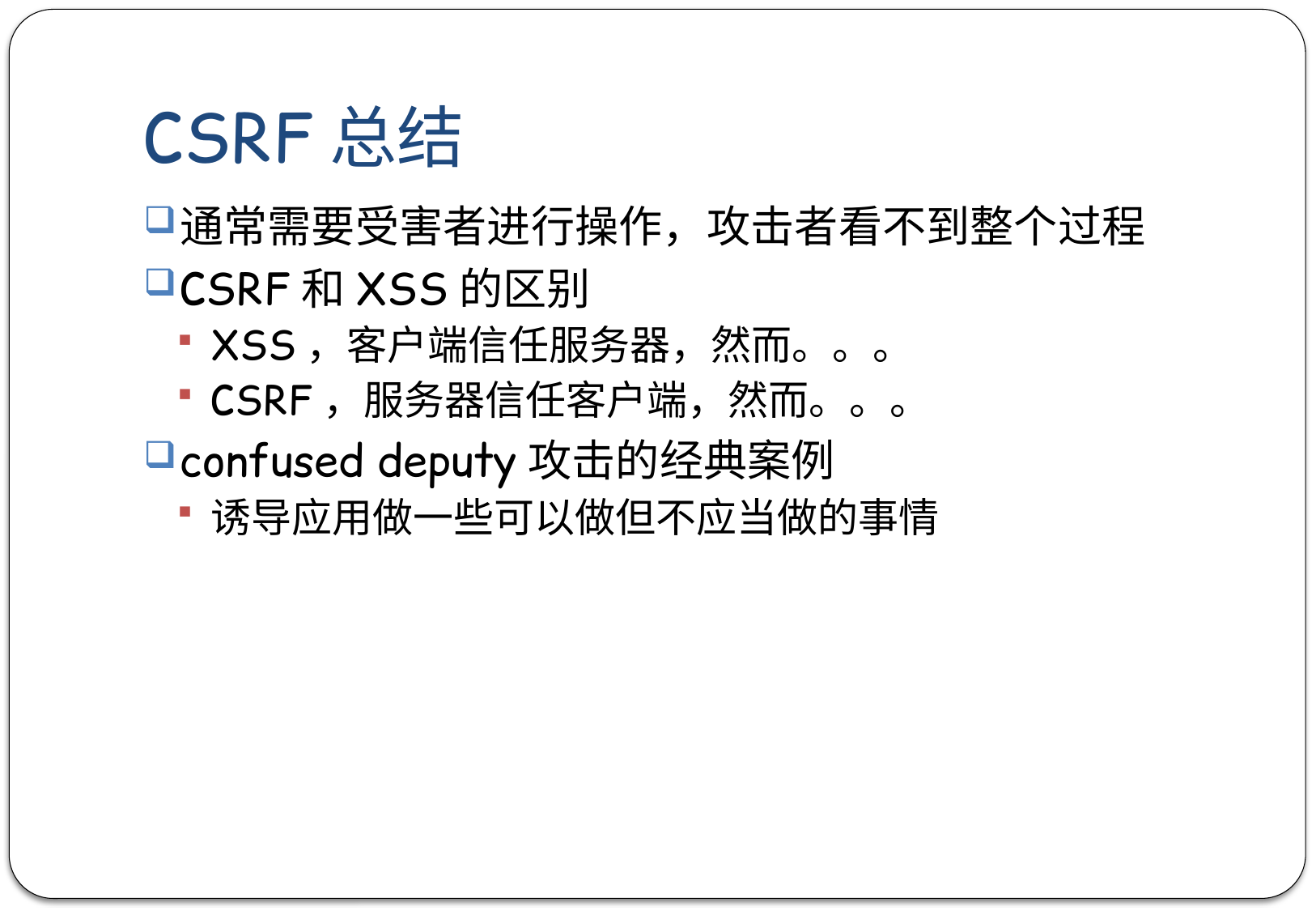

# CSRF总结
通常需要受害者进行操作，攻击者看不到整个过程
CSRF和XSS的区别
XSS，客户端信任服务器，然而。。。
CSRF，服务器信任客户端，然而。。。
confused deputy攻击的经典案例
诱导应用做一些可以做但不应当做的事情